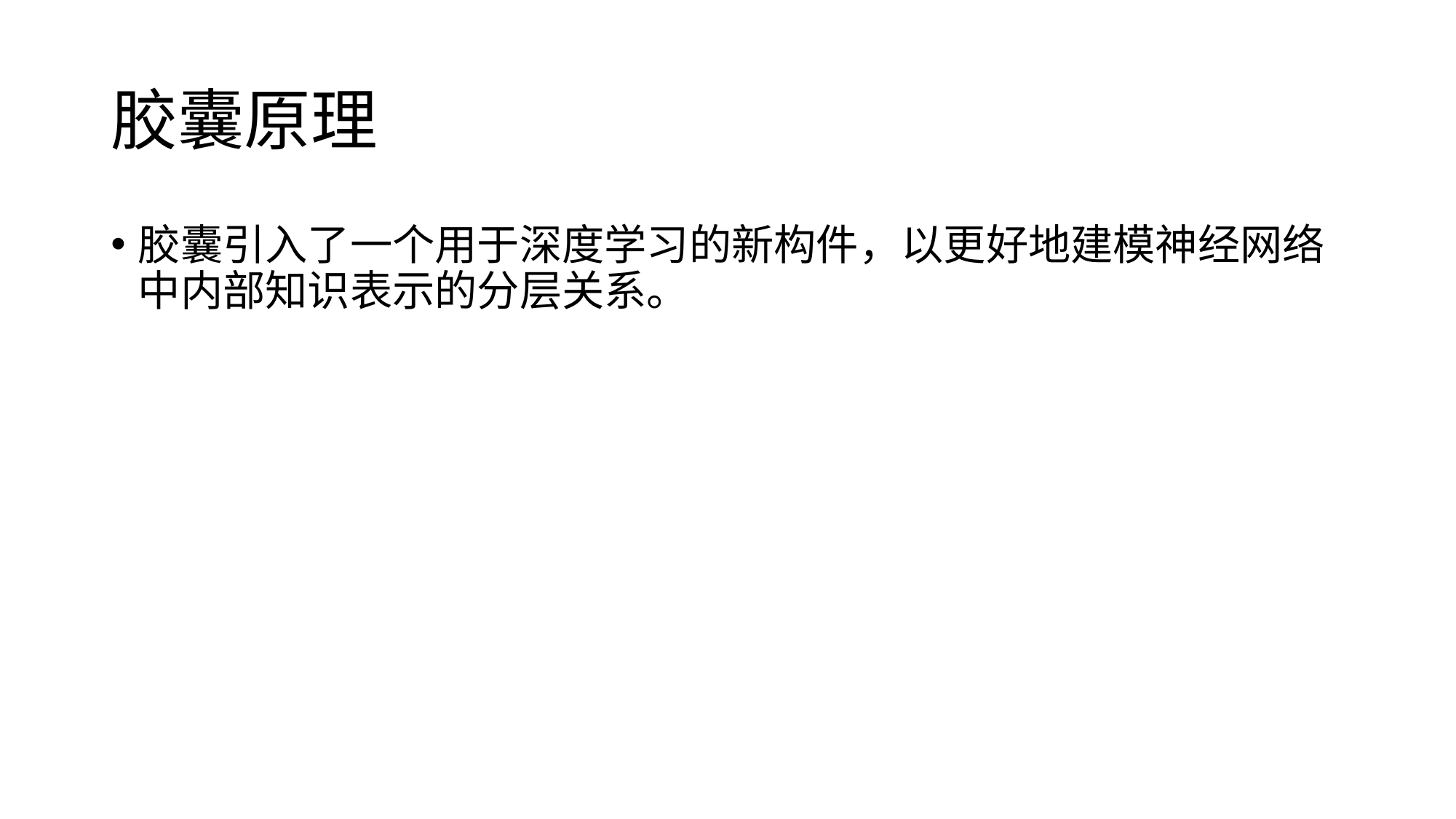

# 胶囊原理
胶囊引入了一个用于深度学习的新构件，以更好地建模神经网络中内部知识表示的分层关系。